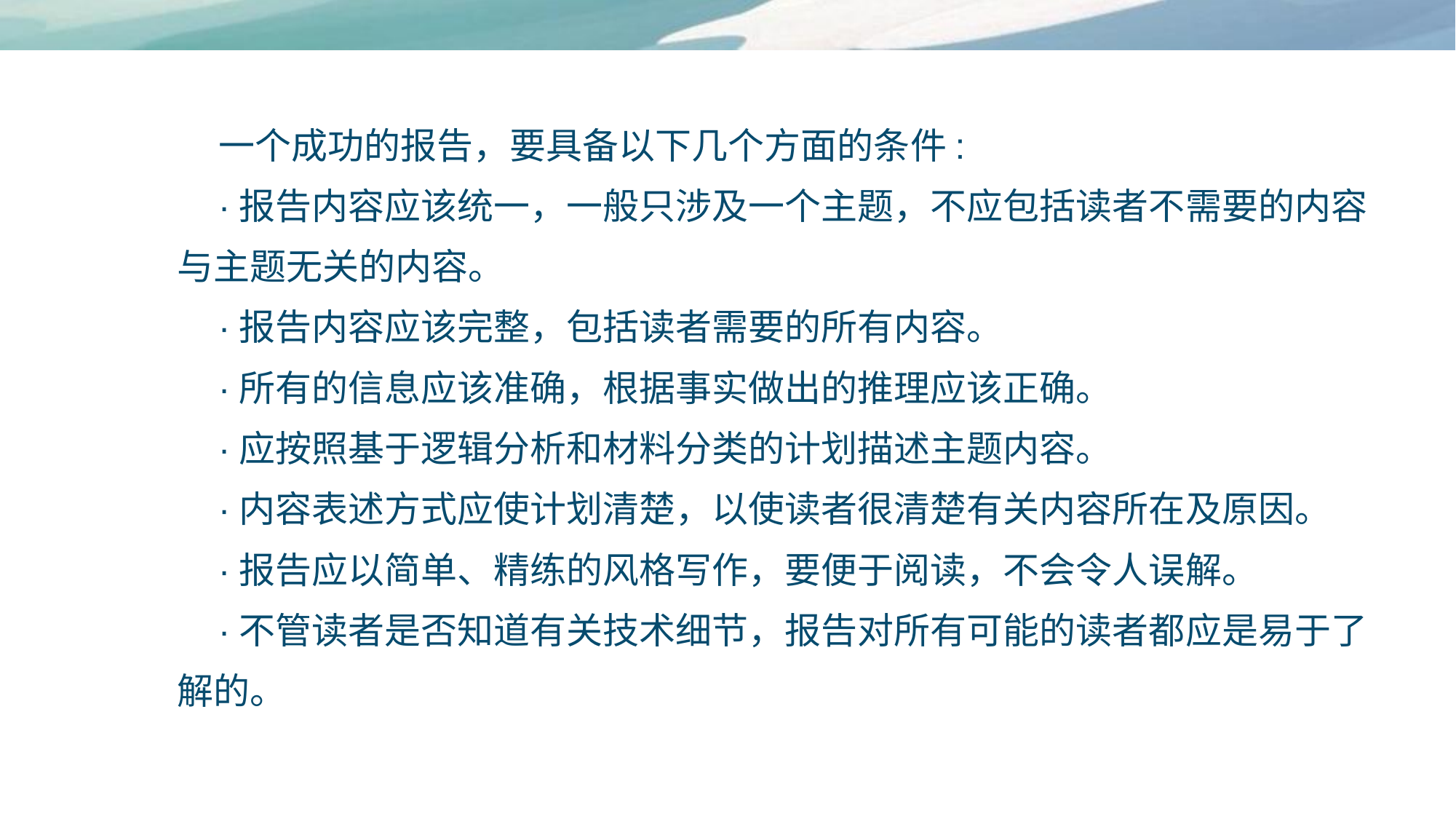

一个成功的报告，要具备以下几个方面的条件:
    ·报告内容应该统一，一般只涉及一个主题，不应包括读者不需要的内容与主题无关的内容。
    ·报告内容应该完整，包括读者需要的所有内容。
    ·所有的信息应该准确，根据事实做出的推理应该正确。
    ·应按照基于逻辑分析和材料分类的计划描述主题内容。
    ·内容表述方式应使计划清楚，以使读者很清楚有关内容所在及原因。
    ·报告应以简单、精练的风格写作，要便于阅读，不会令人误解。
    ·不管读者是否知道有关技术细节，报告对所有可能的读者都应是易于了解的。